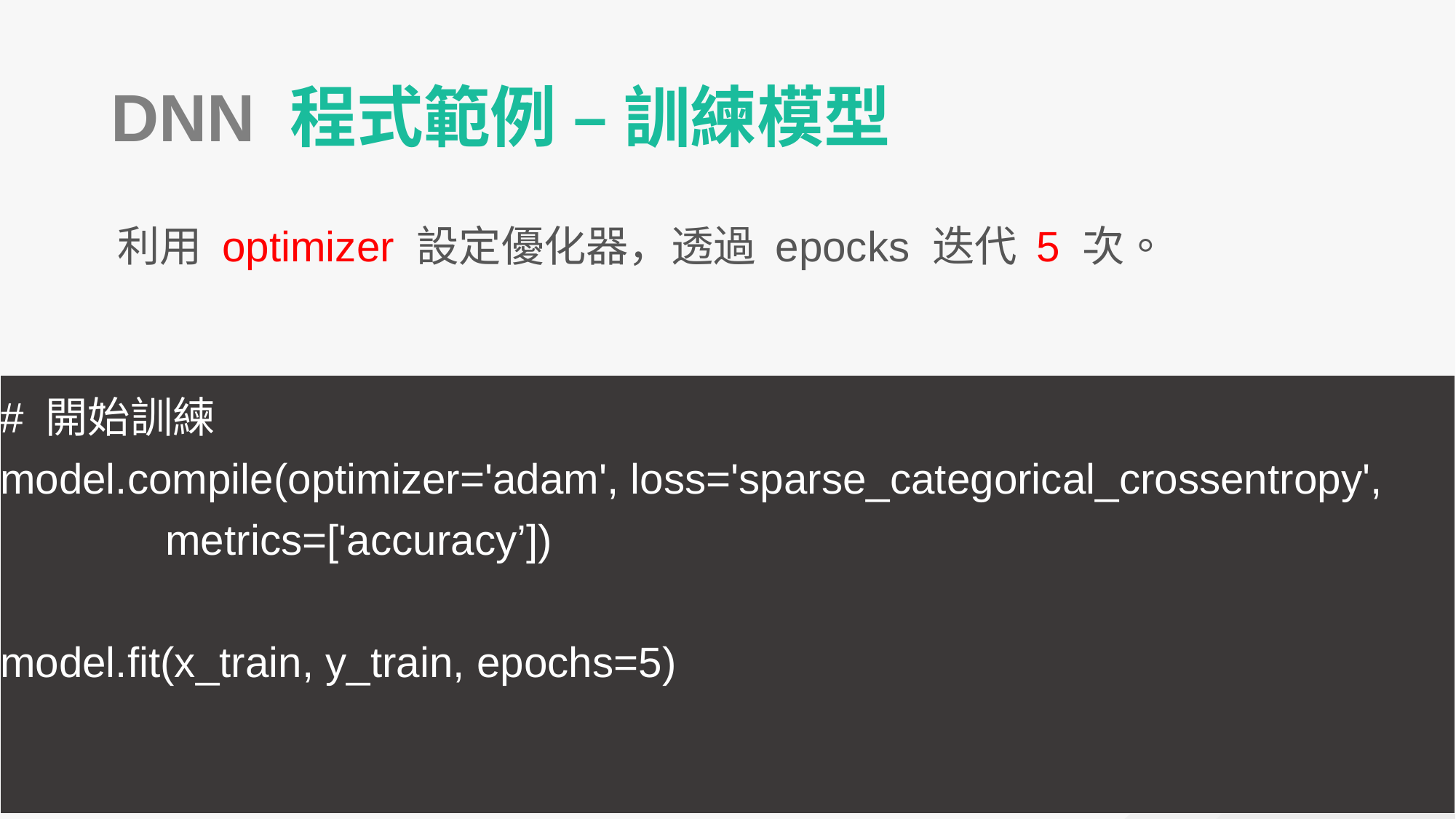

DNN 程式範例 – 訓練模型
利用 optimizer 設定優化器，透過 epocks 迭代 5 次。
# 開始訓練
model.compile(optimizer='adam', loss='sparse_categorical_crossentropy',
              metrics=['accuracy’])

model.fit(x_train, y_train, epochs=5)